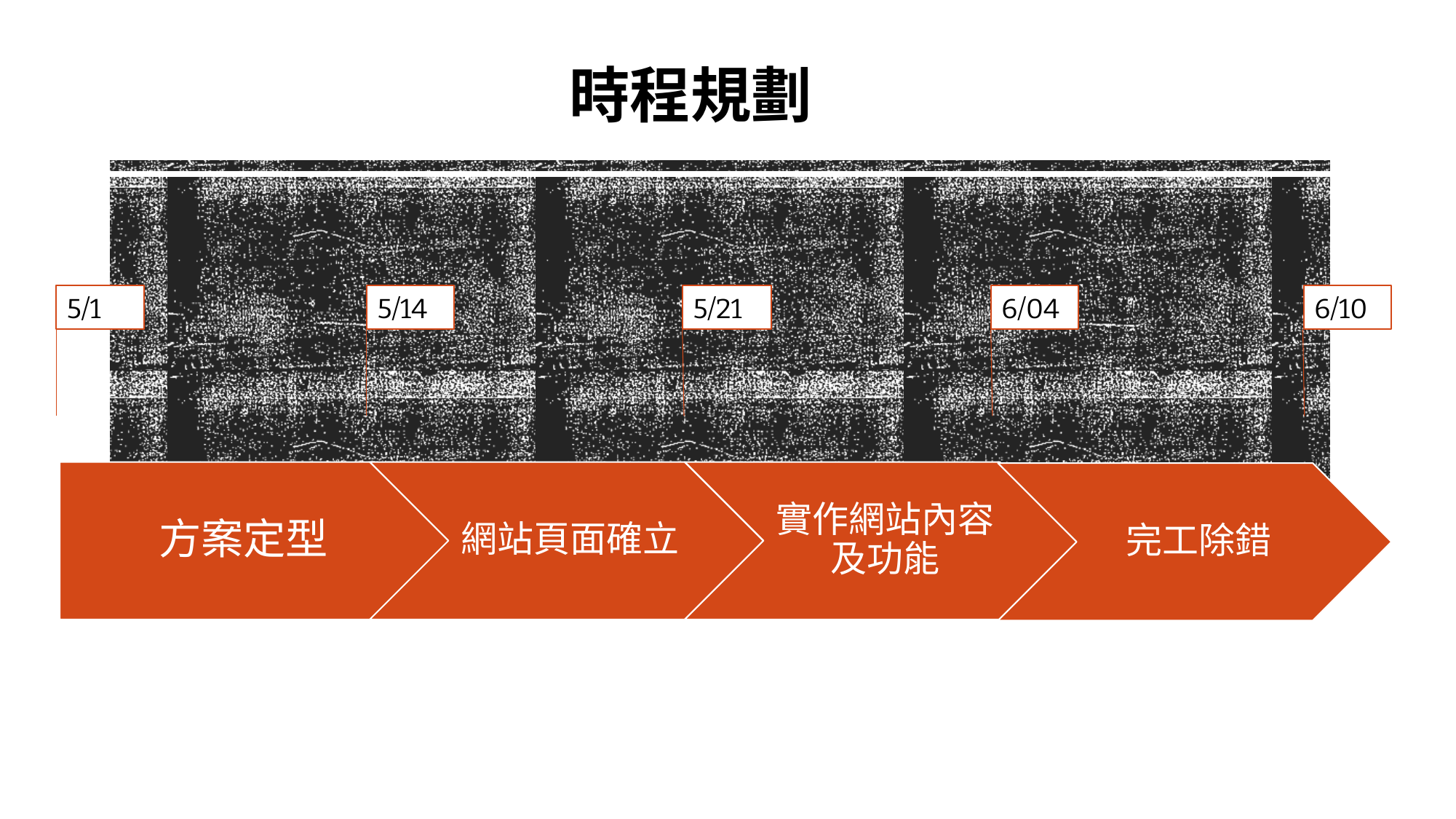

時程規劃
6/04
6/10
5/1
5/14
5/21
方案定型
網站頁面確立
實作網站內容及功能
完工除錯